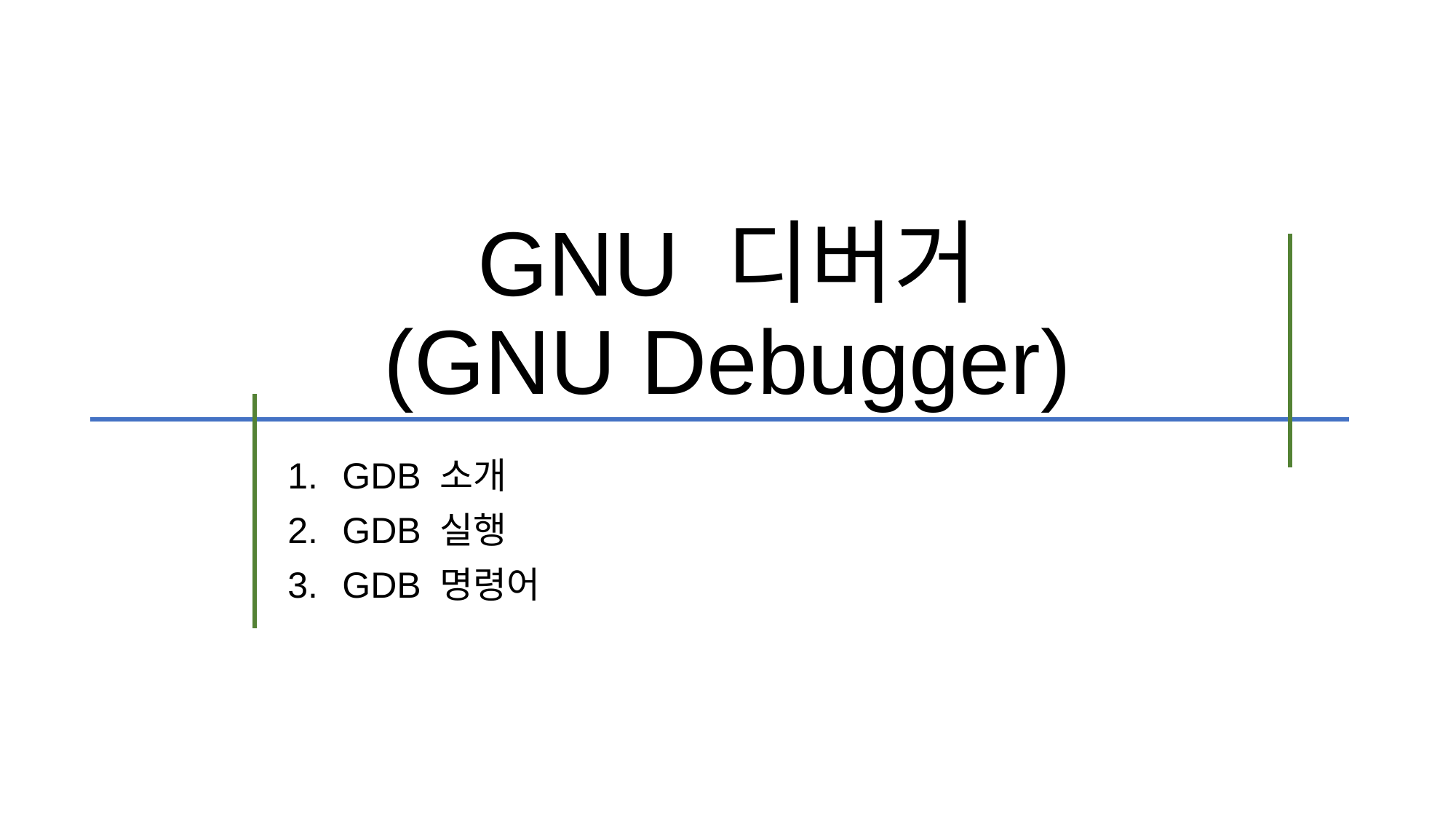

# GNU 디버거 (GNU Debugger)
GDB 소개
GDB 실행
GDB 명령어